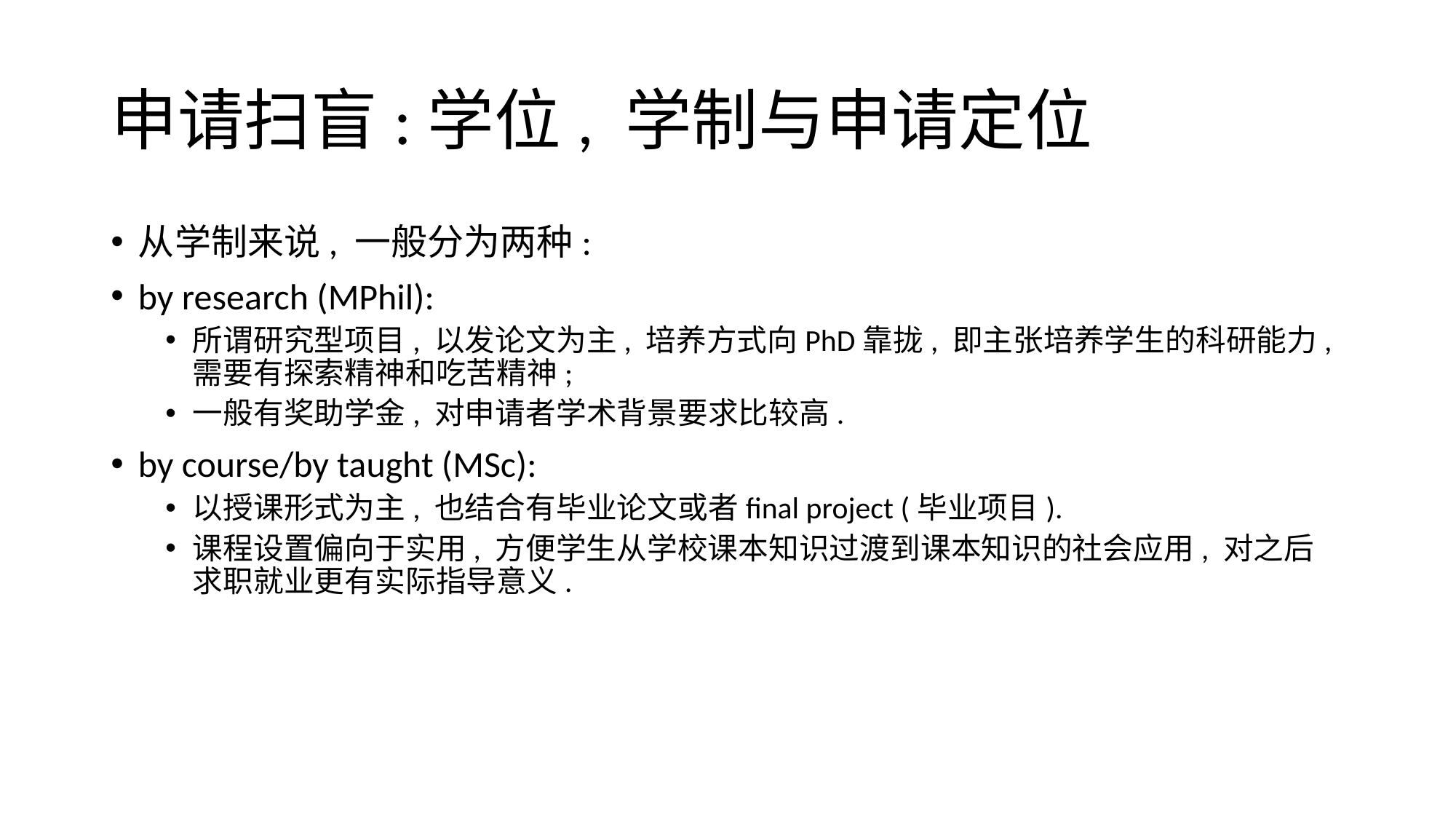

# 申请扫盲:学位, 学制与申请定位
从学制来说, 一般分为两种:
by research (MPhil):
所谓研究型项目, 以发论文为主, 培养方式向PhD靠拢, 即主张培养学生的科研能力, 需要有探索精神和吃苦精神;
一般有奖助学金, 对申请者学术背景要求比较高.
by course/by taught (MSc):
以授课形式为主, 也结合有毕业论文或者final project (毕业项目).
课程设置偏向于实用, 方便学生从学校课本知识过渡到课本知识的社会应用, 对之后求职就业更有实际指导意义.